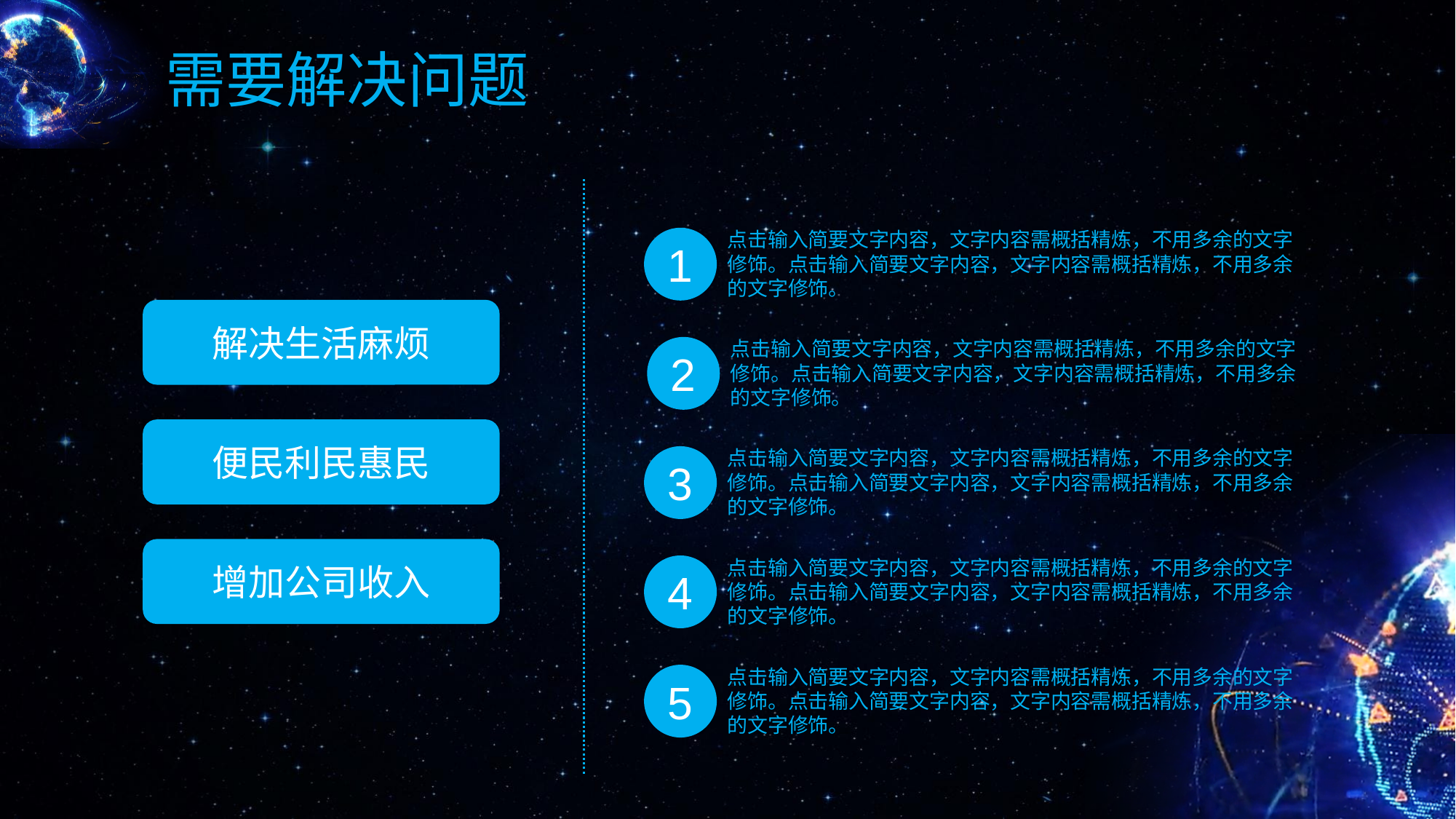

需要解决问题
点击输入简要文字内容，文字内容需概括精炼，不用多余的文字修饰。点击输入简要文字内容，文字内容需概括精炼，不用多余的文字修饰。
1
解决生活麻烦
点击输入简要文字内容，文字内容需概括精炼，不用多余的文字修饰。点击输入简要文字内容，文字内容需概括精炼，不用多余的文字修饰。
2
便民利民惠民
点击输入简要文字内容，文字内容需概括精炼，不用多余的文字修饰。点击输入简要文字内容，文字内容需概括精炼，不用多余的文字修饰。
3
增加公司收入
点击输入简要文字内容，文字内容需概括精炼，不用多余的文字修饰。点击输入简要文字内容，文字内容需概括精炼，不用多余的文字修饰。
4
点击输入简要文字内容，文字内容需概括精炼，不用多余的文字修饰。点击输入简要文字内容，文字内容需概括精炼，不用多余的文字修饰。
5